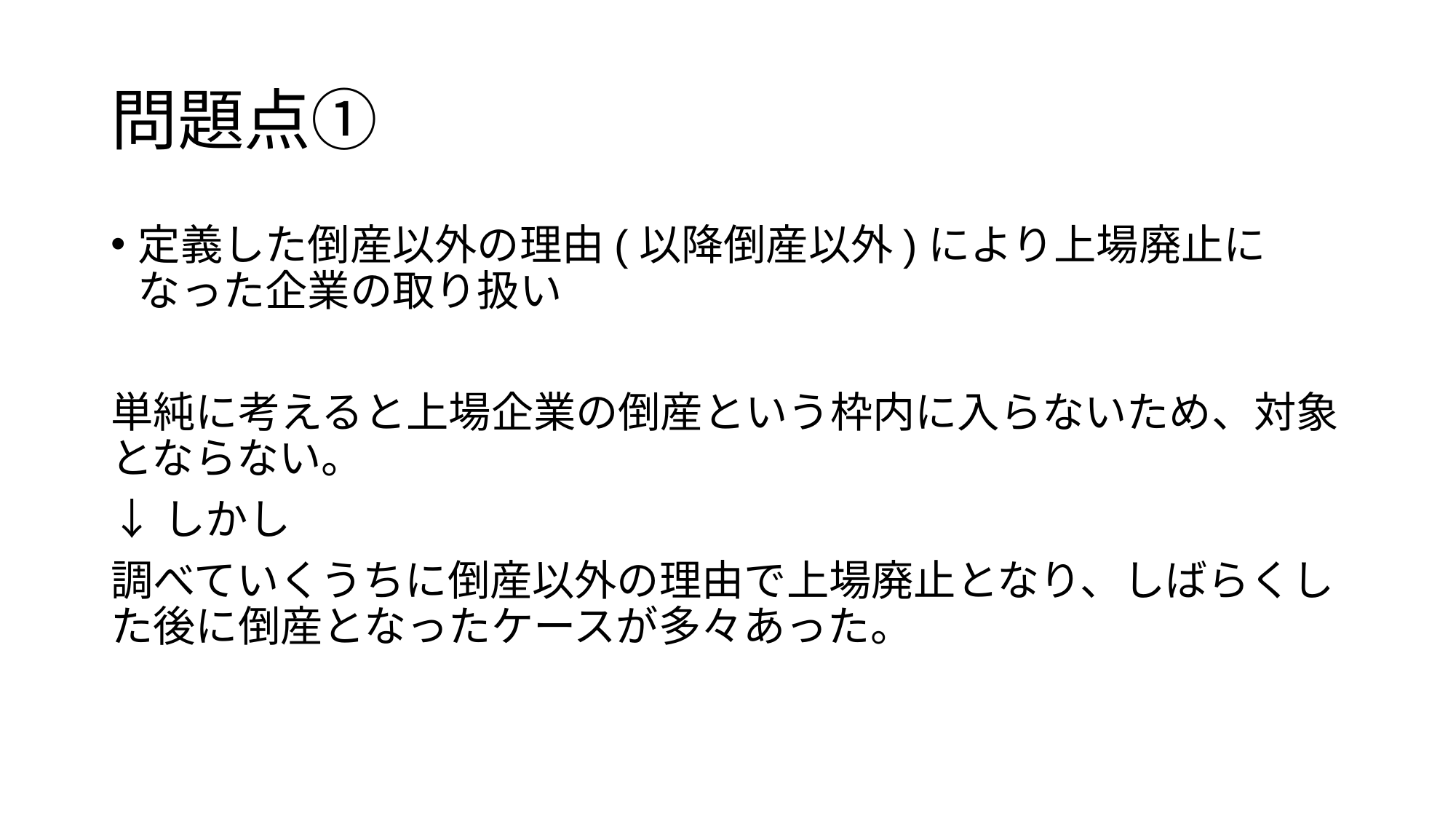

# 問題点①
定義した倒産以外の理由(以降倒産以外)により上場廃止になった企業の取り扱い

単純に考えると上場企業の倒産という枠内に入らないため、対象とならない。
↓しかし
調べていくうちに倒産以外の理由で上場廃止となり、しばらくした後に倒産となったケースが多々あった。